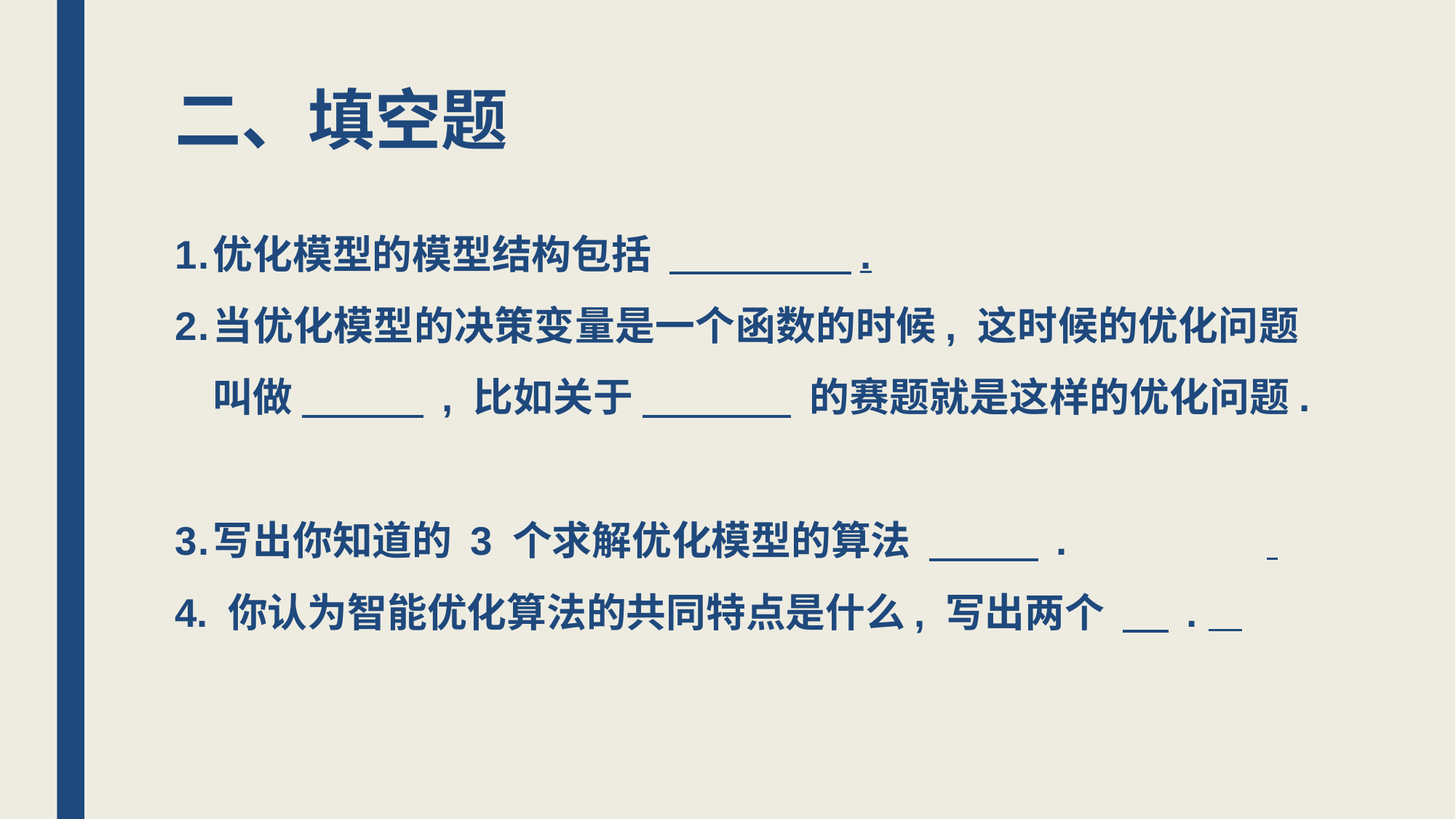

# 二、填空题
优化模型的模型结构包括                      .
当优化模型的决策变量是一个函数的时候, 这时候的优化问题叫做               , 比如关于                   的赛题就是这样的优化问题.
写出你知道的 3 个求解优化模型的算法               .
4. 你认为智能优化算法的共同特点是什么, 写出两个        .